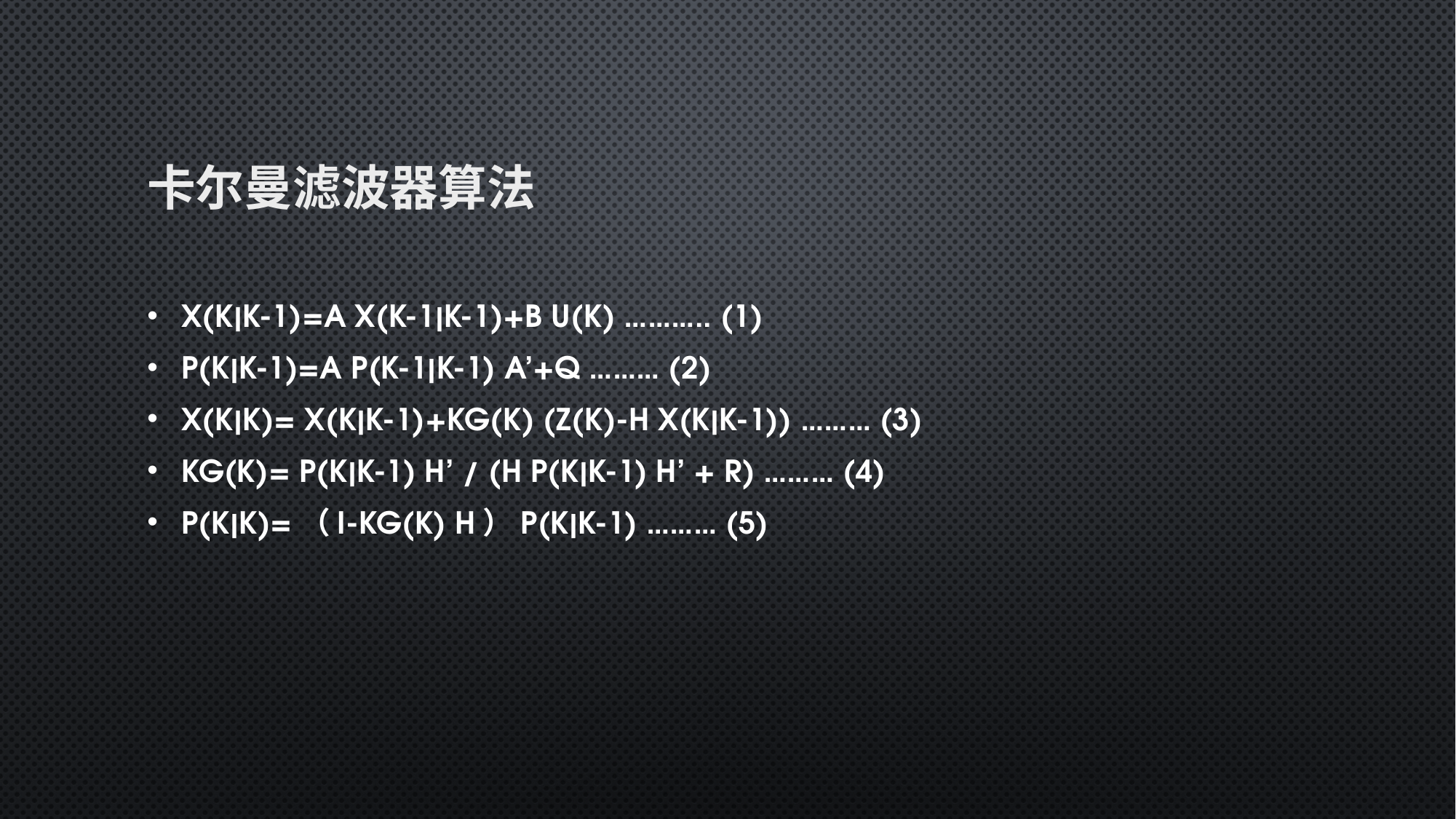

# 卡尔曼滤波器算法
X(k|k-1)=A X(k-1|k-1)+B U(k) ……….. (1)
P(k|k-1)=A P(k-1|k-1) A’+Q ……… (2)
X(k|k)= X(k|k-1)+Kg(k) (Z(k)-H X(k|k-1)) ……… (3)
Kg(k)= P(k|k-1) H’ / (H P(k|k-1) H’ + R) ……… (4)
P(k|k)=（I-Kg(k) H）P(k|k-1) ……… (5)